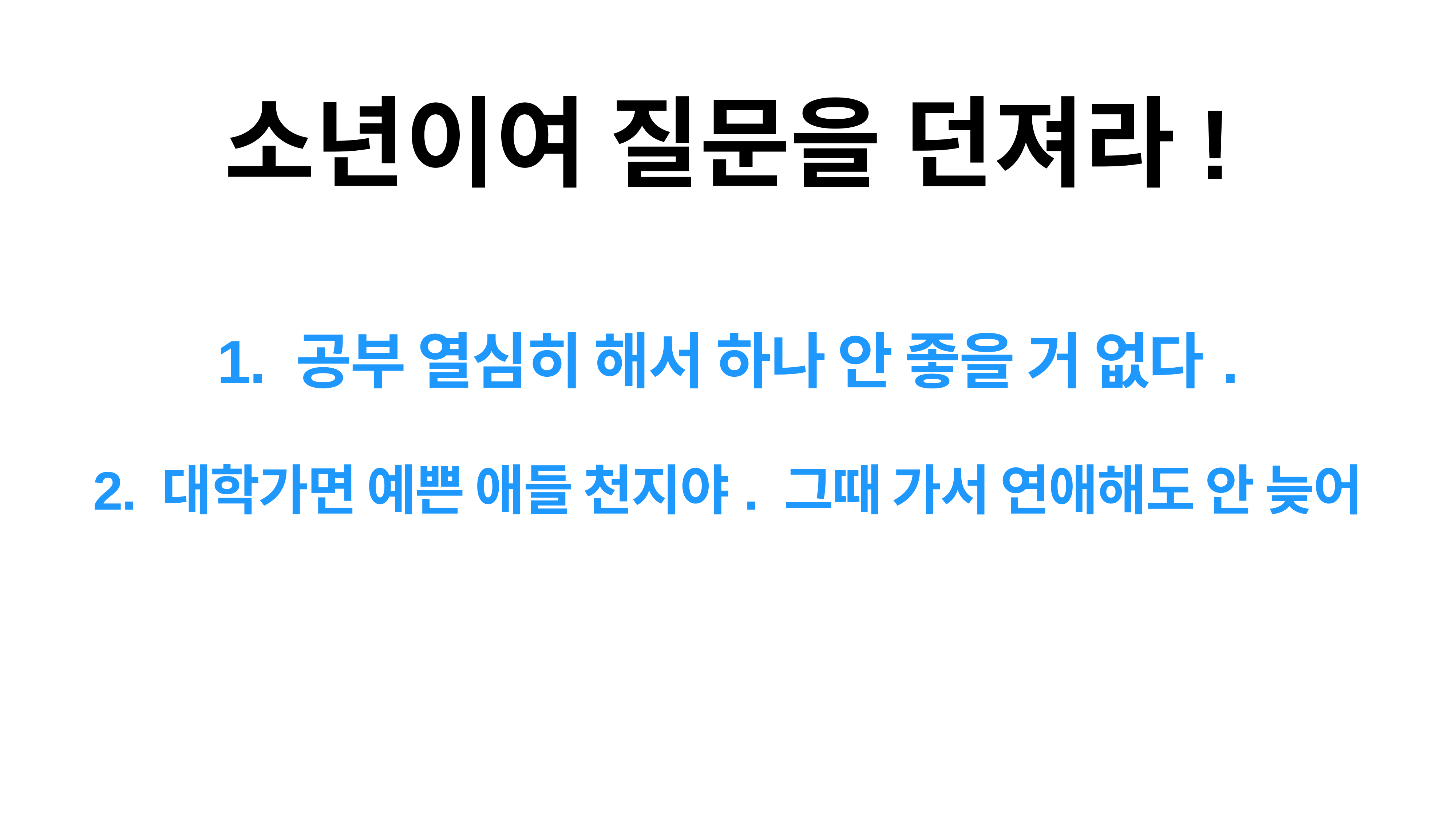

소년이여 질문을 던져라!
1. 공부 열심히 해서 하나 안 좋을 거 없다.
2. 대학가면 예쁜 애들 천지야. 그때 가서 연애해도 안 늦어